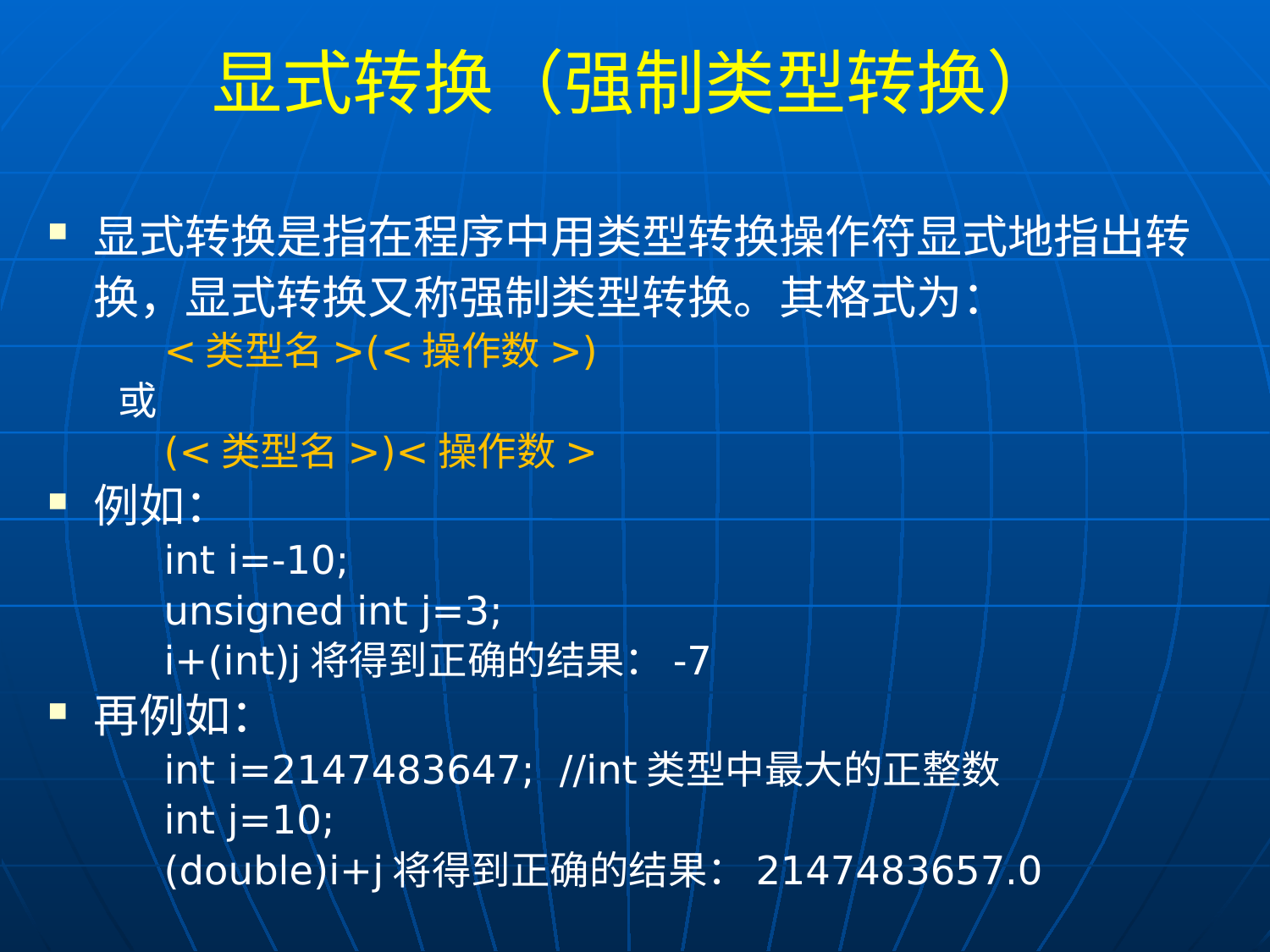

# 显式转换（强制类型转换）
显式转换是指在程序中用类型转换操作符显式地指出转换，显式转换又称强制类型转换。其格式为：
	<类型名>(<操作数>)
或
	(<类型名>)<操作数>
例如：
	int i=-10;
	unsigned int j=3;
	i+(int)j将得到正确的结果：-7
再例如：
	int i=2147483647;  //int类型中最大的正整数
	int j=10;
	(double)i+j将得到正确的结果：2147483657.0